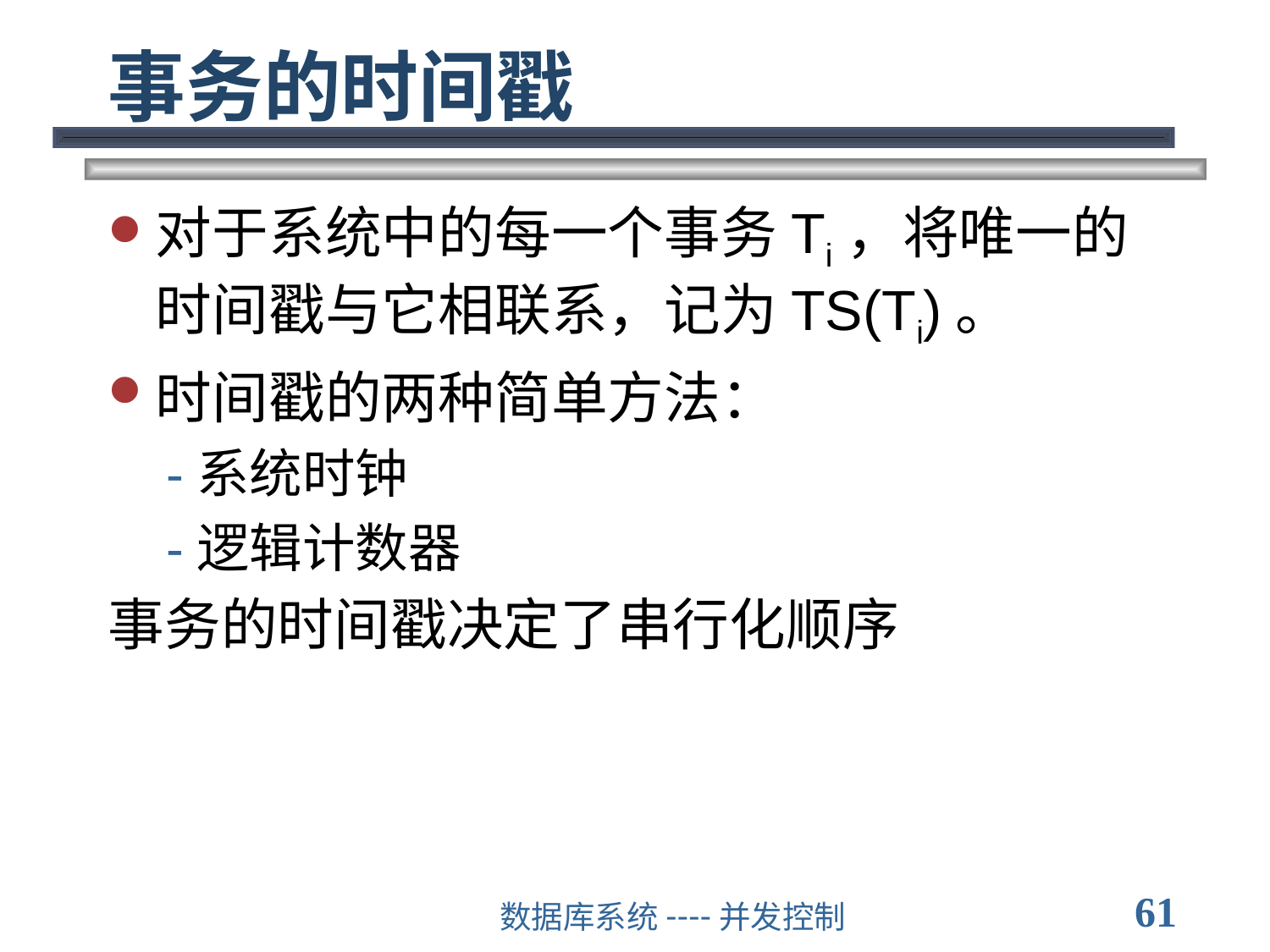

# 事务的时间戳
对于系统中的每一个事务Ti，将唯一的时间戳与它相联系，记为TS(Ti)。
时间戳的两种简单方法：
    -系统时钟
    -逻辑计数器
事务的时间戳决定了串行化顺序
61
数据库系统----并发控制